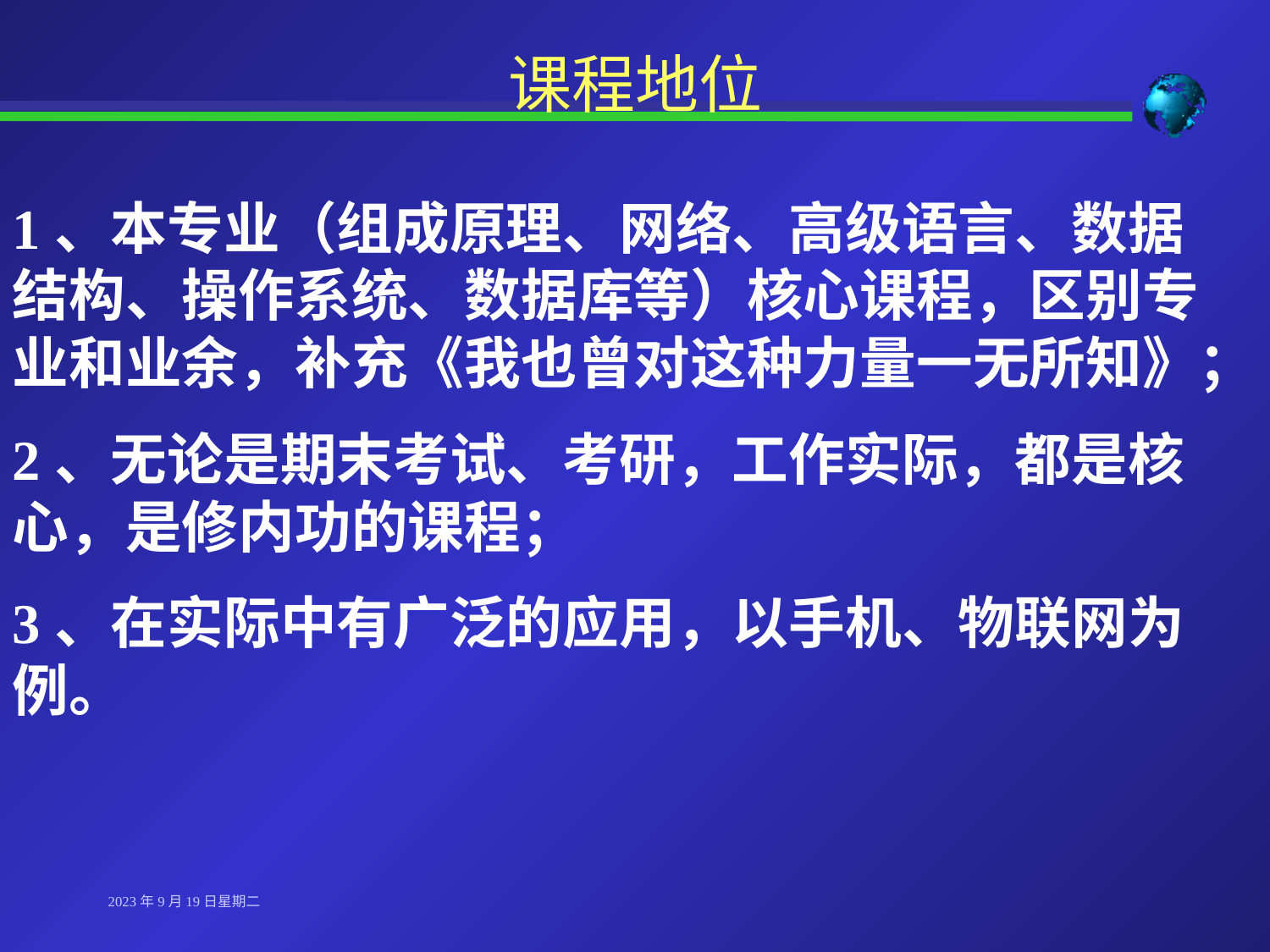

课程地位
1、本专业（组成原理、网络、高级语言、数据结构、操作系统、数据库等）核心课程，区别专业和业余，补充《我也曾对这种力量一无所知》；
2、无论是期末考试、考研，工作实际，都是核心，是修内功的课程；
3、在实际中有广泛的应用，以手机、物联网为例。
2023年9月19日星期二